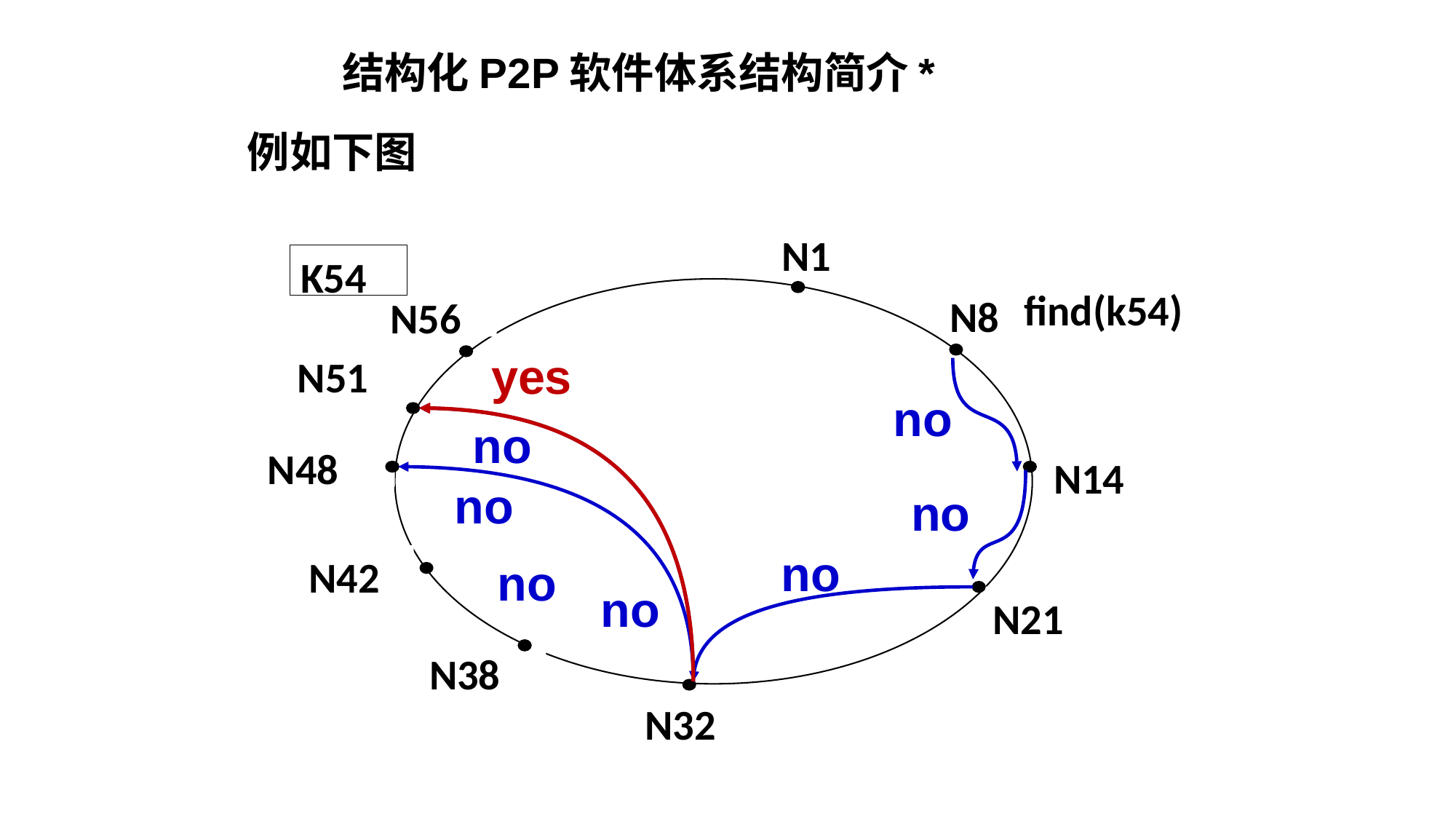

# 结构化P2P软件体系结构简介*
例如下图

N1
K54
find(k54)

N8
N56
yes

N51

no

no
N48
N14

no
no
no
N42
no

no

N21

N38

N32